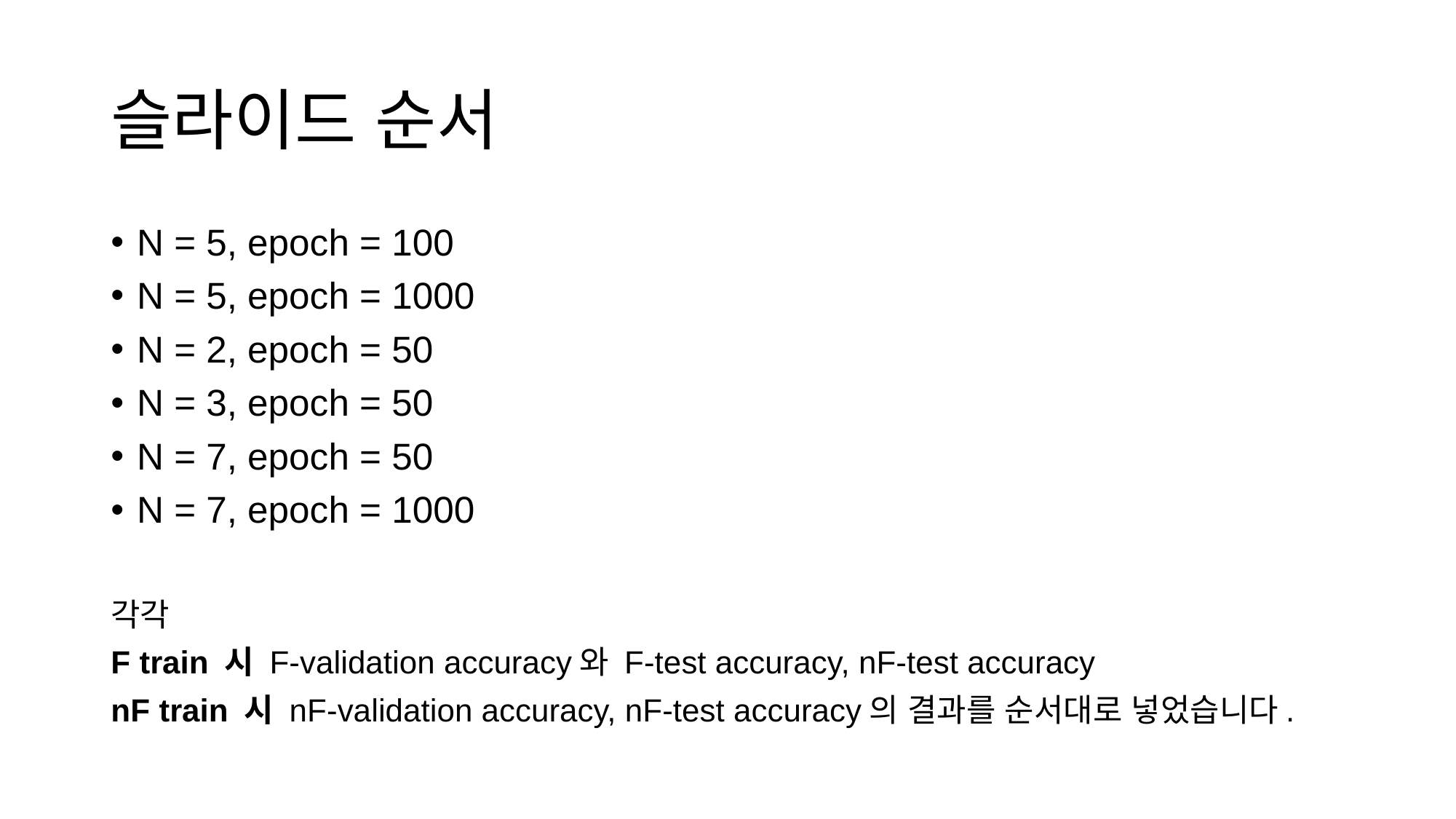

# 슬라이드 순서
N = 5, epoch = 100
N = 5, epoch = 1000
N = 2, epoch = 50
N = 3, epoch = 50
N = 7, epoch = 50
N = 7, epoch = 1000

각각
F train 시 F-validation accuracy와 F-test accuracy, nF-test accuracy
nF train 시 nF-validation accuracy, nF-test accuracy의 결과를 순서대로 넣었습니다.